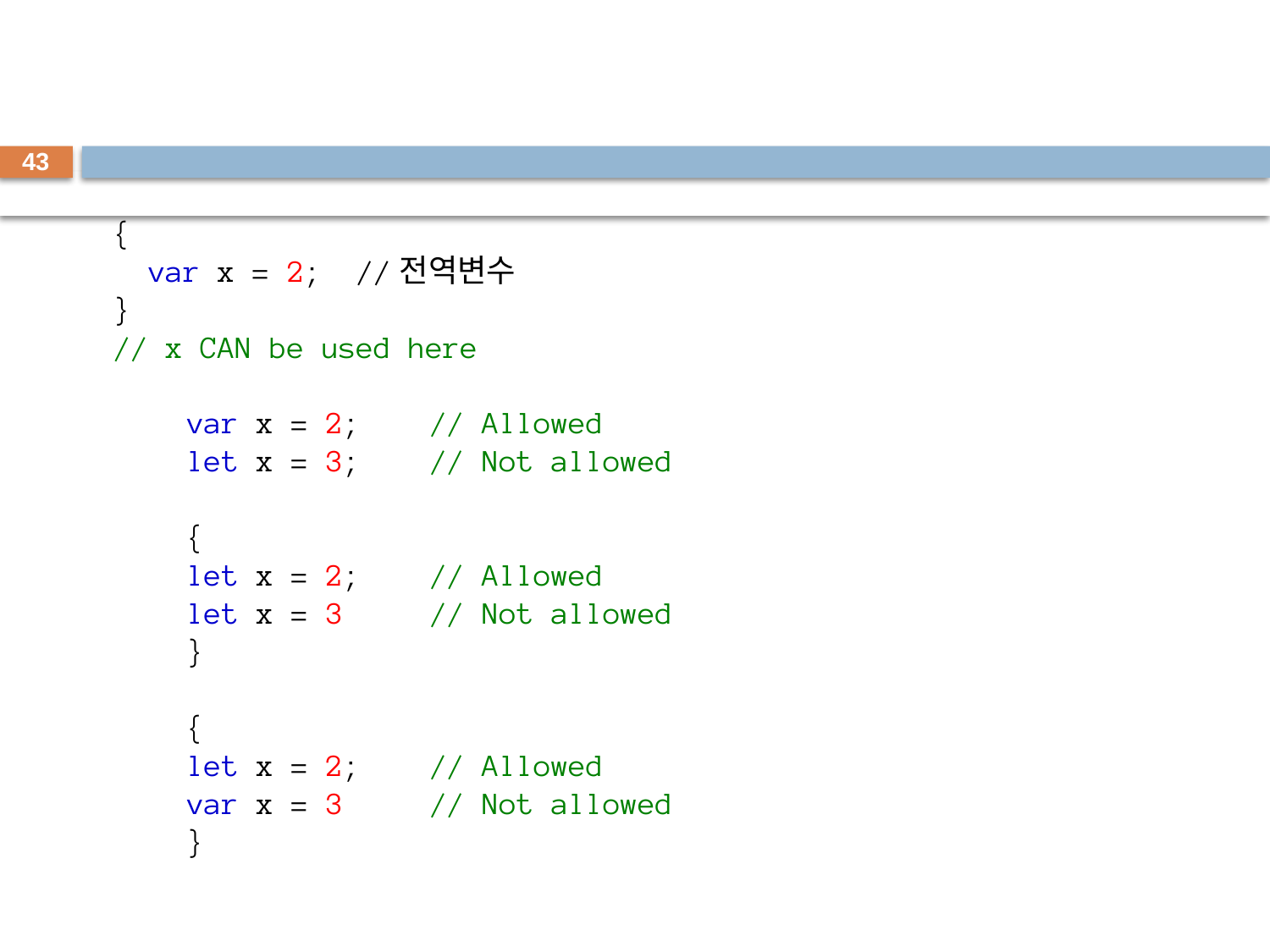

#
43
{
  var x = 2;  //전역변수
}
// x CAN be used here
var x = 2;    // Allowed
let x = 3;    // Not allowed
{
let x = 2;    // Allowed
let x = 3     // Not allowed
}
{
let x = 2;    // Allowed
var x = 3     // Not allowed
}